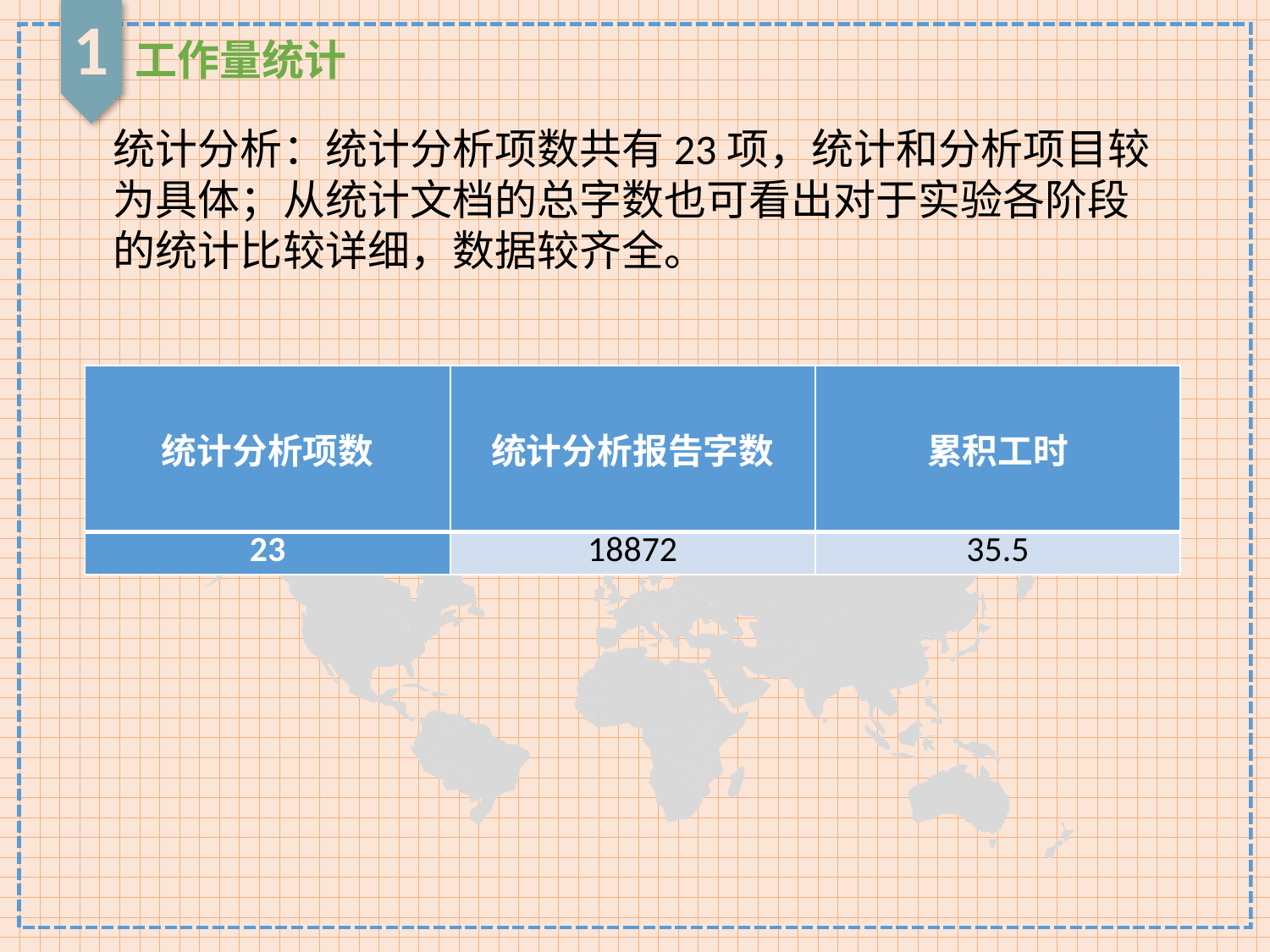

1
工作量统计
统计分析：统计分析项数共有23项，统计和分析项目较为具体；从统计文档的总字数也可看出对于实验各阶段的统计比较详细，数据较齐全。

| 统计分析项数 | 统计分析报告字数 | 累积工时 |
| --- | --- | --- |
| 23 | 18872 | 35.5 |